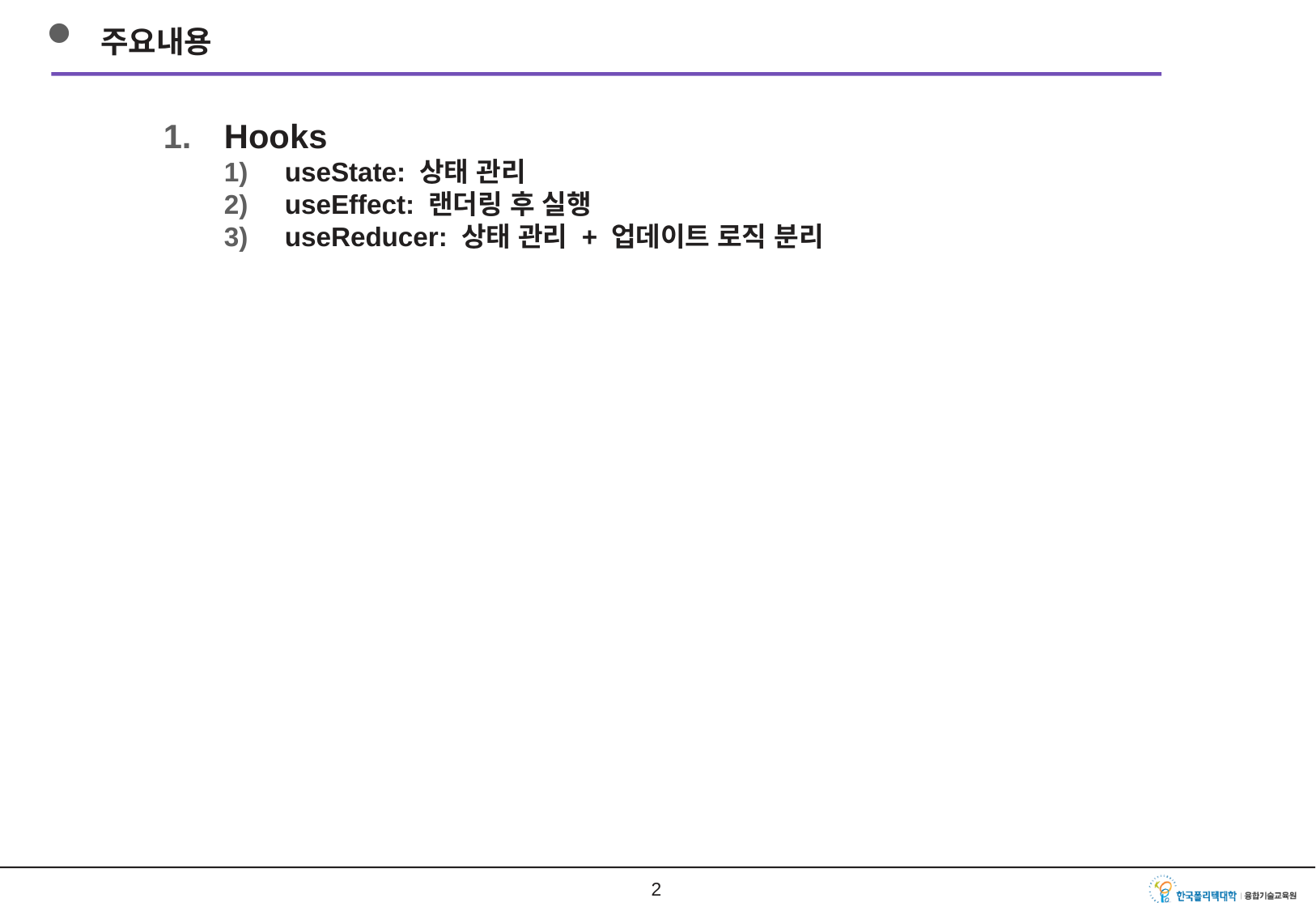

주요내용
Hooks
useState: 상태 관리
useEffect: 랜더링 후 실행
useReducer: 상태 관리 + 업데이트 로직 분리
2